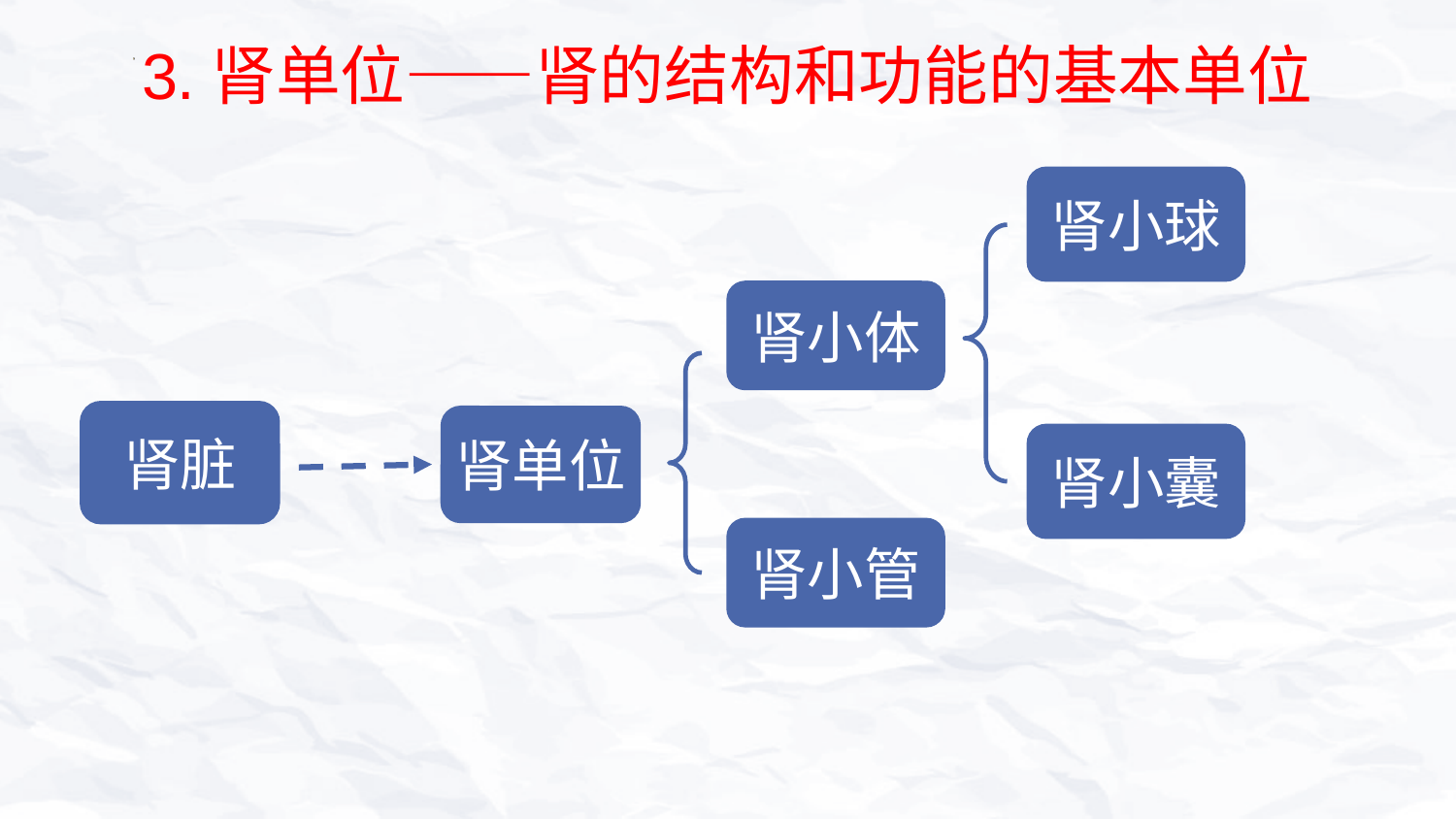

# 3.肾单位——肾的结构和功能的基本单位
肾小球

肾小体

肾脏
肾单位
肾小囊

肾小管